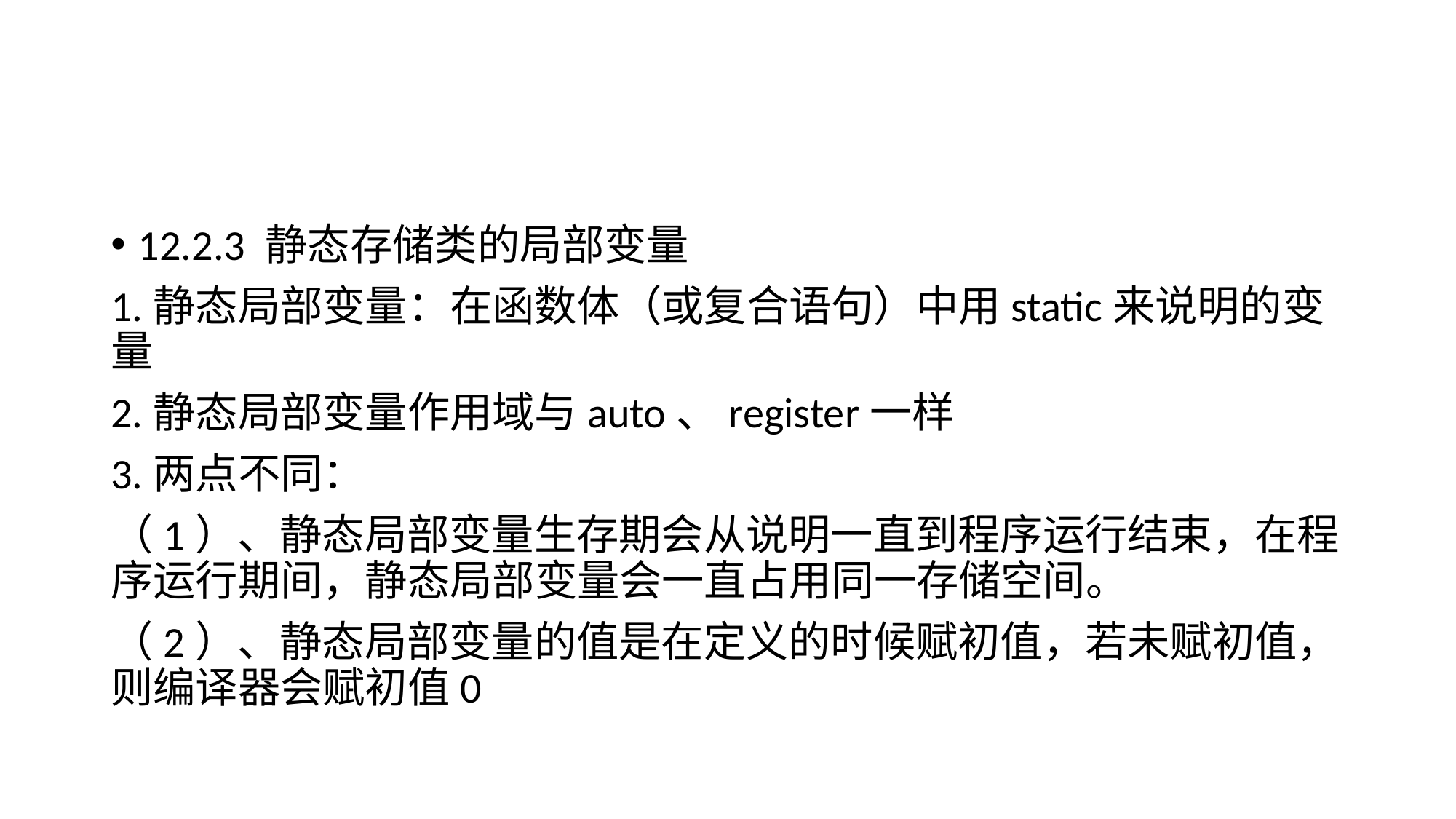

#
12.2.3 静态存储类的局部变量
1.静态局部变量：在函数体（或复合语句）中用static来说明的变量
2.静态局部变量作用域与auto、register一样
3.两点不同：
（1）、静态局部变量生存期会从说明一直到程序运行结束，在程序运行期间，静态局部变量会一直占用同一存储空间。
（2）、静态局部变量的值是在定义的时候赋初值，若未赋初值，则编译器会赋初值0